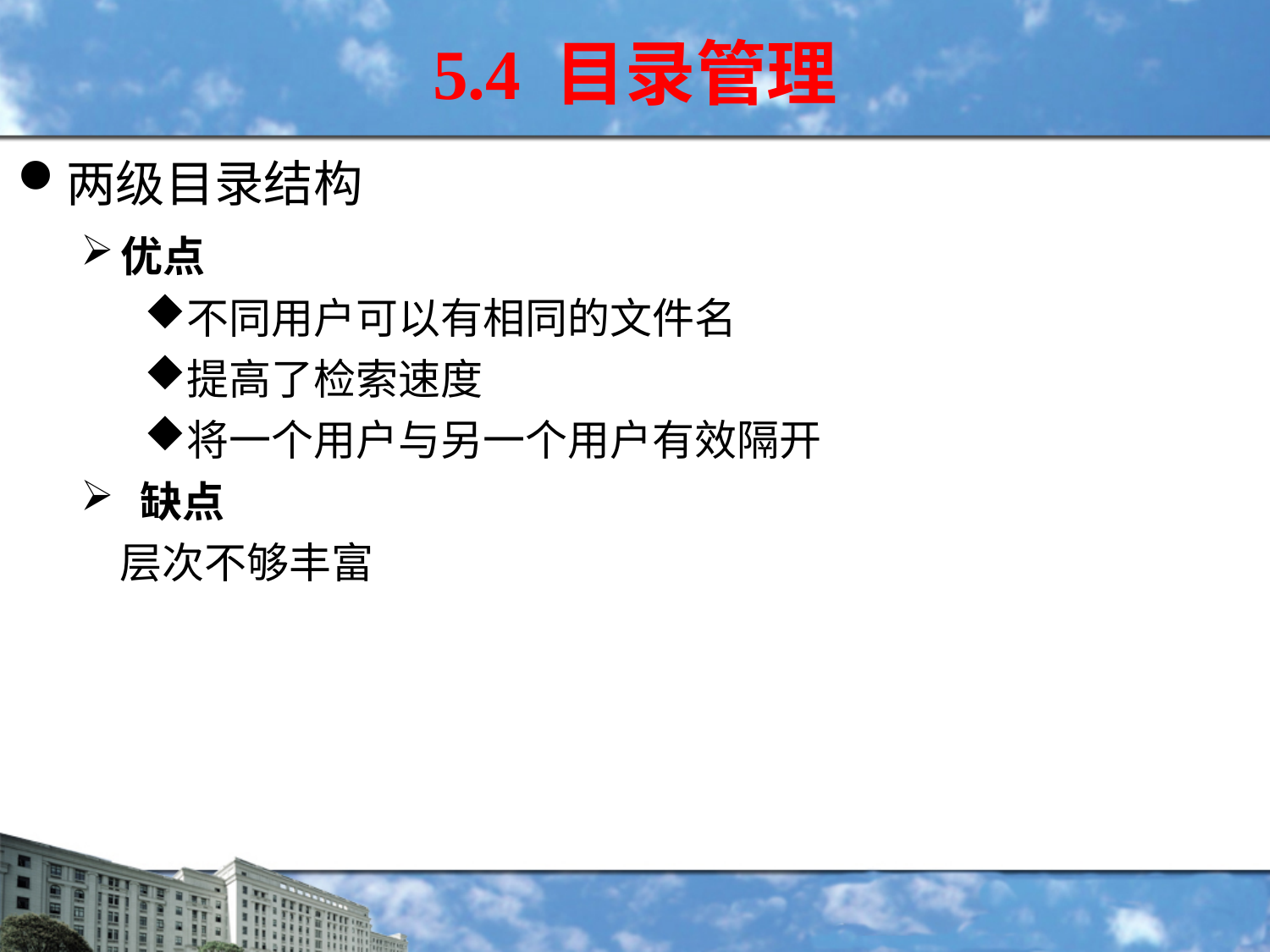

5.4 目录管理
两级目录结构
优点
不同用户可以有相同的文件名
提高了检索速度
将一个用户与另一个用户有效隔开
 缺点
   层次不够丰富